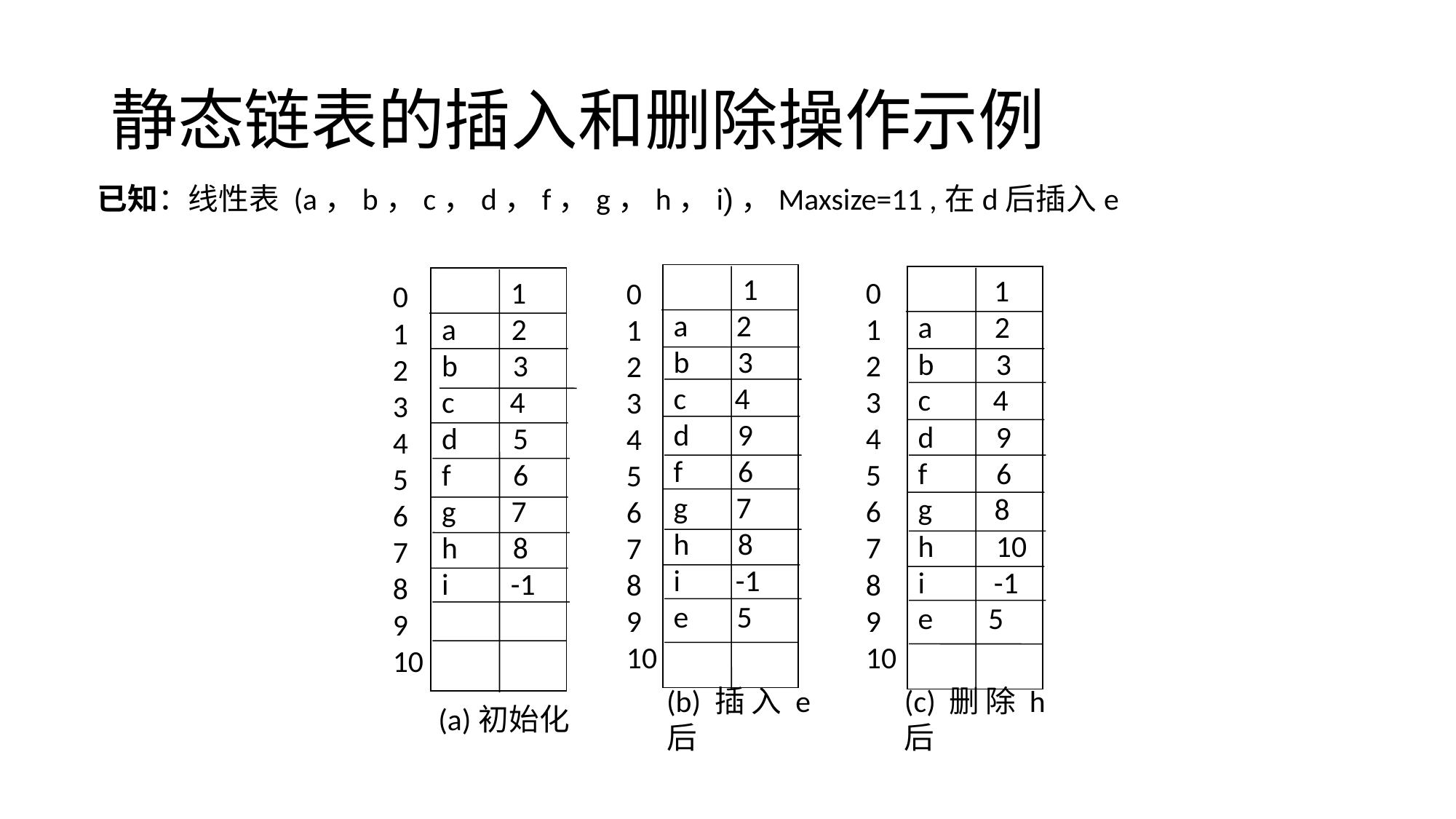

# 静态链表的插入和删除操作示例
已知：线性表 (a，b，c，d，f，g，h，i)，Maxsize=11 ,在d后插入e
          1
a       2
b       3
c       4
d       9
f        6
g       7
h       8
i        -1
e       5

           1
a         2
b         3
c         4
d         9
f          6
g         8
h         10
i          -1
e        5

          1
a        2
b        3
c        4
d        5
f         6
g        7
h        8
i         -1

0
1
2
3
4
5
6
7
8
9
10
0
1
2
3
4
5
6
7
8
9
10
0
1
2
3
4
5
6
7
8
9
10
(a)初始化
(b)插入e后
(c)删除h后

63